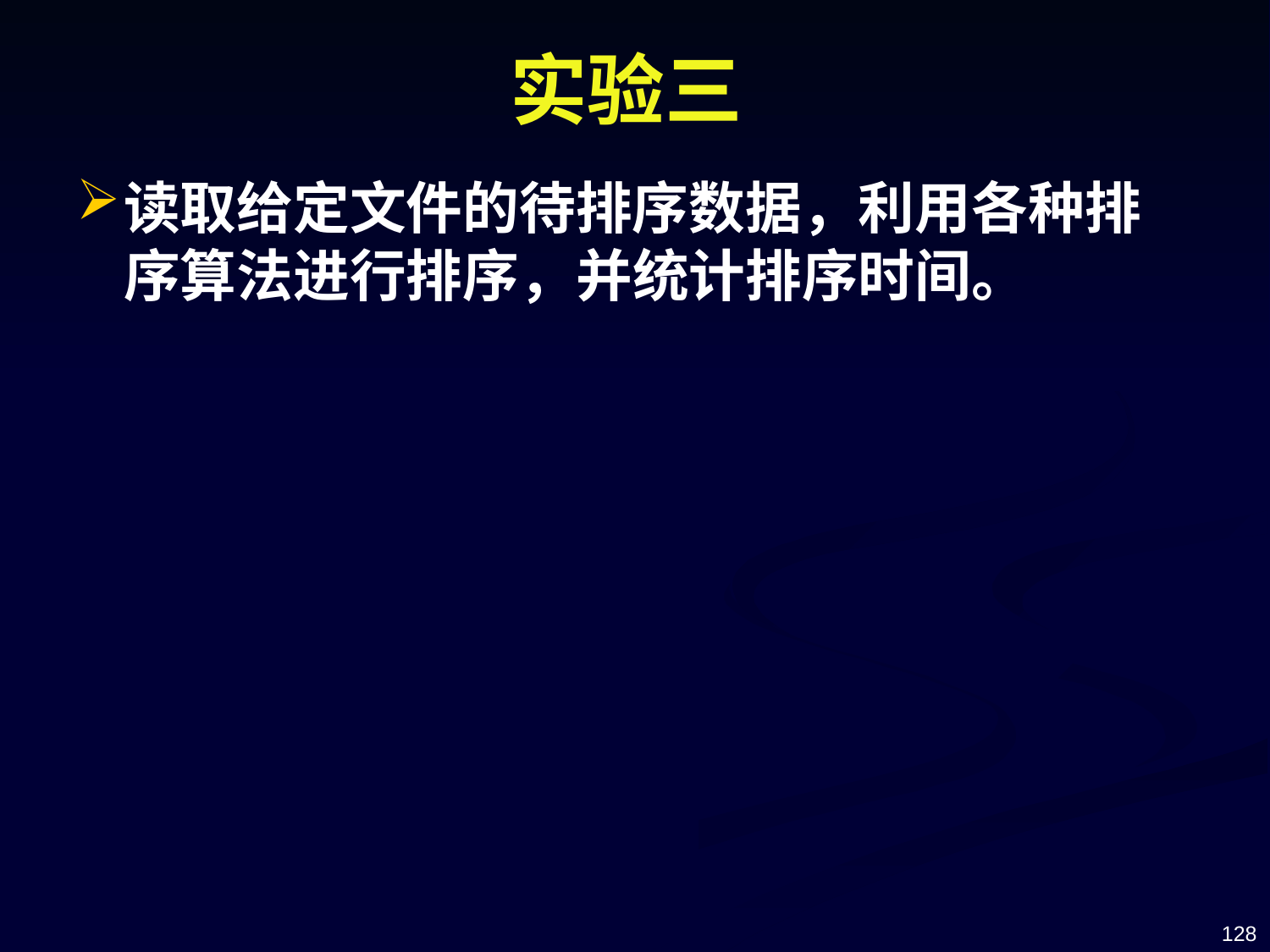

# 实验三
读取给定文件的待排序数据，利用各种排序算法进行排序，并统计排序时间。
128